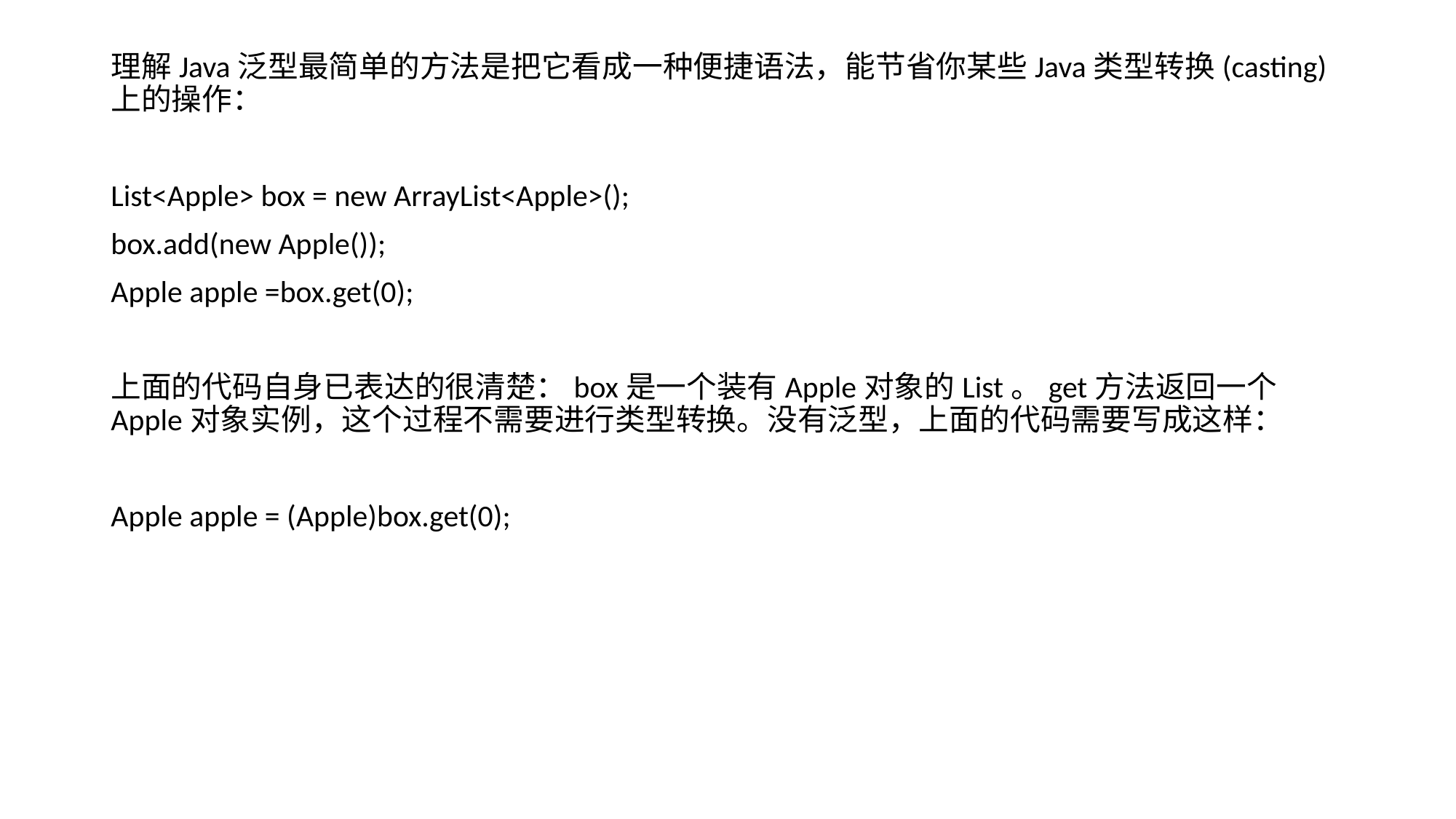

理解Java泛型最简单的方法是把它看成一种便捷语法，能节省你某些Java类型转换(casting)上的操作：

List<Apple> box = new ArrayList<Apple>();
box.add(new Apple());
Apple apple =box.get(0);

上面的代码自身已表达的很清楚：box是一个装有Apple对象的List。get方法返回一个Apple对象实例，这个过程不需要进行类型转换。没有泛型，上面的代码需要写成这样：

Apple apple = (Apple)box.get(0);